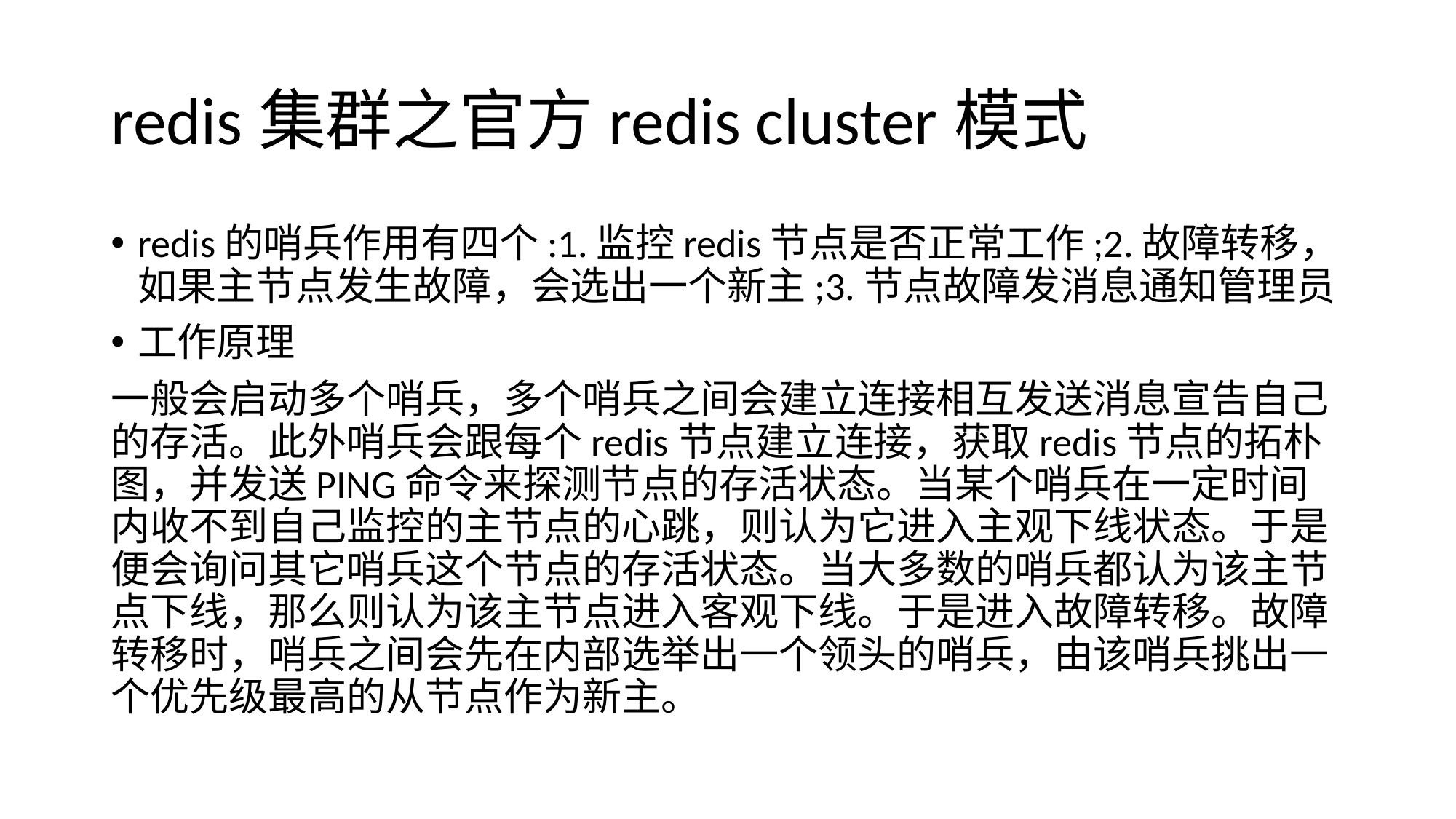

# redis集群之官方redis cluster模式
redis的哨兵作用有四个:1.监控redis节点是否正常工作;2.故障转移，如果主节点发生故障，会选出一个新主;3.节点故障发消息通知管理员
工作原理
一般会启动多个哨兵，多个哨兵之间会建立连接相互发送消息宣告自己的存活。此外哨兵会跟每个redis节点建立连接，获取redis节点的拓朴图，并发送PING命令来探测节点的存活状态。当某个哨兵在一定时间内收不到自己监控的主节点的心跳，则认为它进入主观下线状态。于是便会询问其它哨兵这个节点的存活状态。当大多数的哨兵都认为该主节点下线，那么则认为该主节点进入客观下线。于是进入故障转移。故障转移时，哨兵之间会先在内部选举出一个领头的哨兵，由该哨兵挑出一个优先级最高的从节点作为新主。